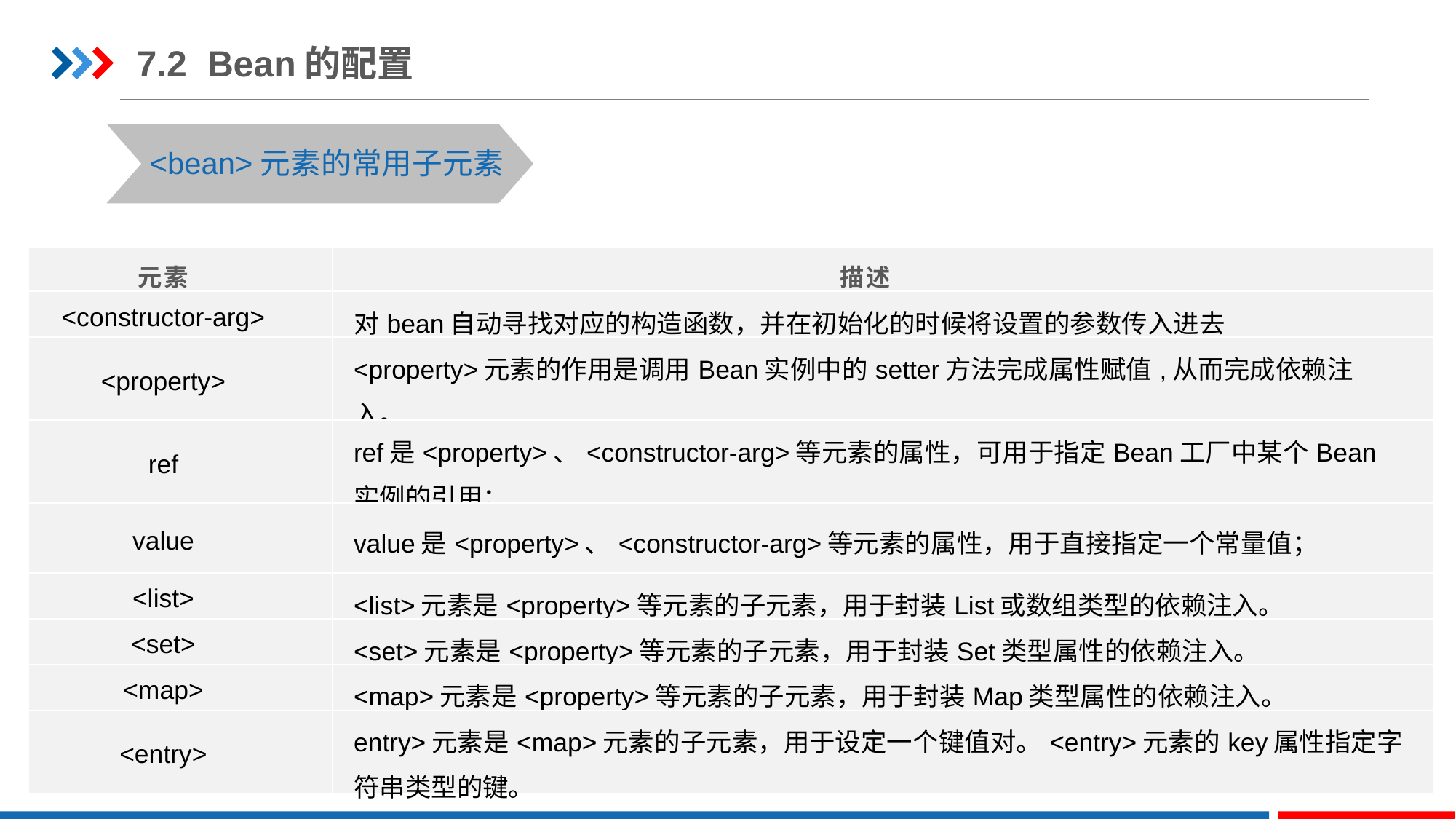

7.2  Bean的配置

<bean>元素的常用子元素
| 元素 | 描述 |
| --- | --- |
| <constructor-arg> | 对bean自动寻找对应的构造函数，并在初始化的时候将设置的参数传入进去 |
| <property> | <property>元素的作用是调用Bean实例中的setter方法完成属性赋值,从而完成依赖注入。 |
| ref | ref是<property>、<constructor-arg>等元素的属性，可用于指定Bean工厂中某个Bean实例的引用； |
| value | value是<property>、<constructor-arg>等元素的属性，用于直接指定一个常量值； |
| <list> | <list>元素是<property>等元素的子元素，用于封装List或数组类型的依赖注入。 |
| <set> | <set>元素是<property>等元素的子元素，用于封装Set类型属性的依赖注入。 |
| <map> | <map>元素是<property>等元素的子元素，用于封装Map类型属性的依赖注入。 |
| <entry> | entry>元素是<map>元素的子元素，用于设定一个键值对。<entry>元素的key属性指定字符串类型的键。 |